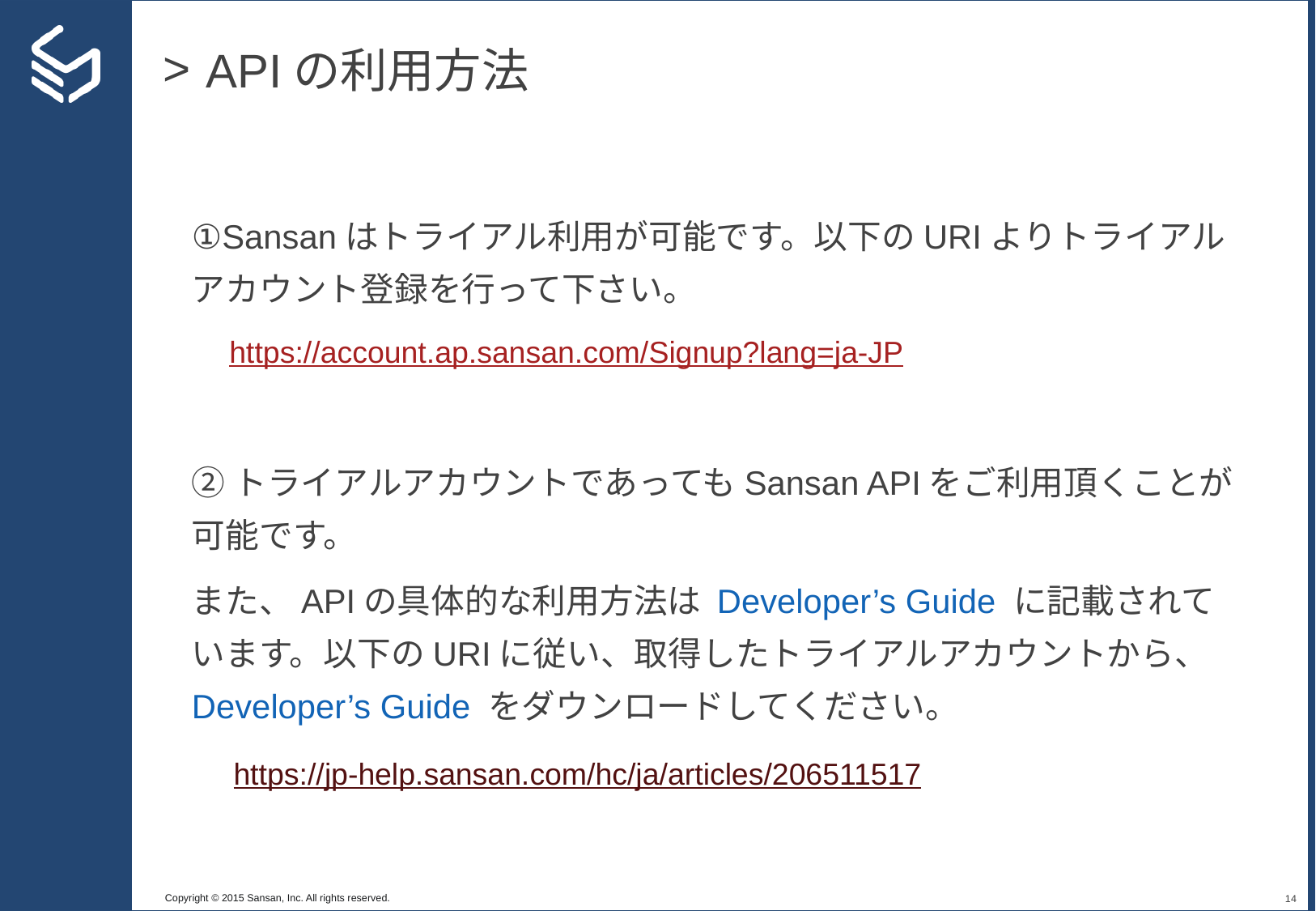

# APIの利用方法
①Sansanはトライアル利用が可能です。以下のURIよりトライアルアカウント登録を行って下さい。
　https://account.ap.sansan.com/Signup?lang=ja-JP

②トライアルアカウントであってもSansan APIをご利用頂くことが可能です。
また、APIの具体的な利用方法は Developer’s Guide に記載されています。以下のURIに従い、取得したトライアルアカウントから、 Developer’s Guide をダウンロードしてください。
　https://jp-help.sansan.com/hc/ja/articles/206511517
14